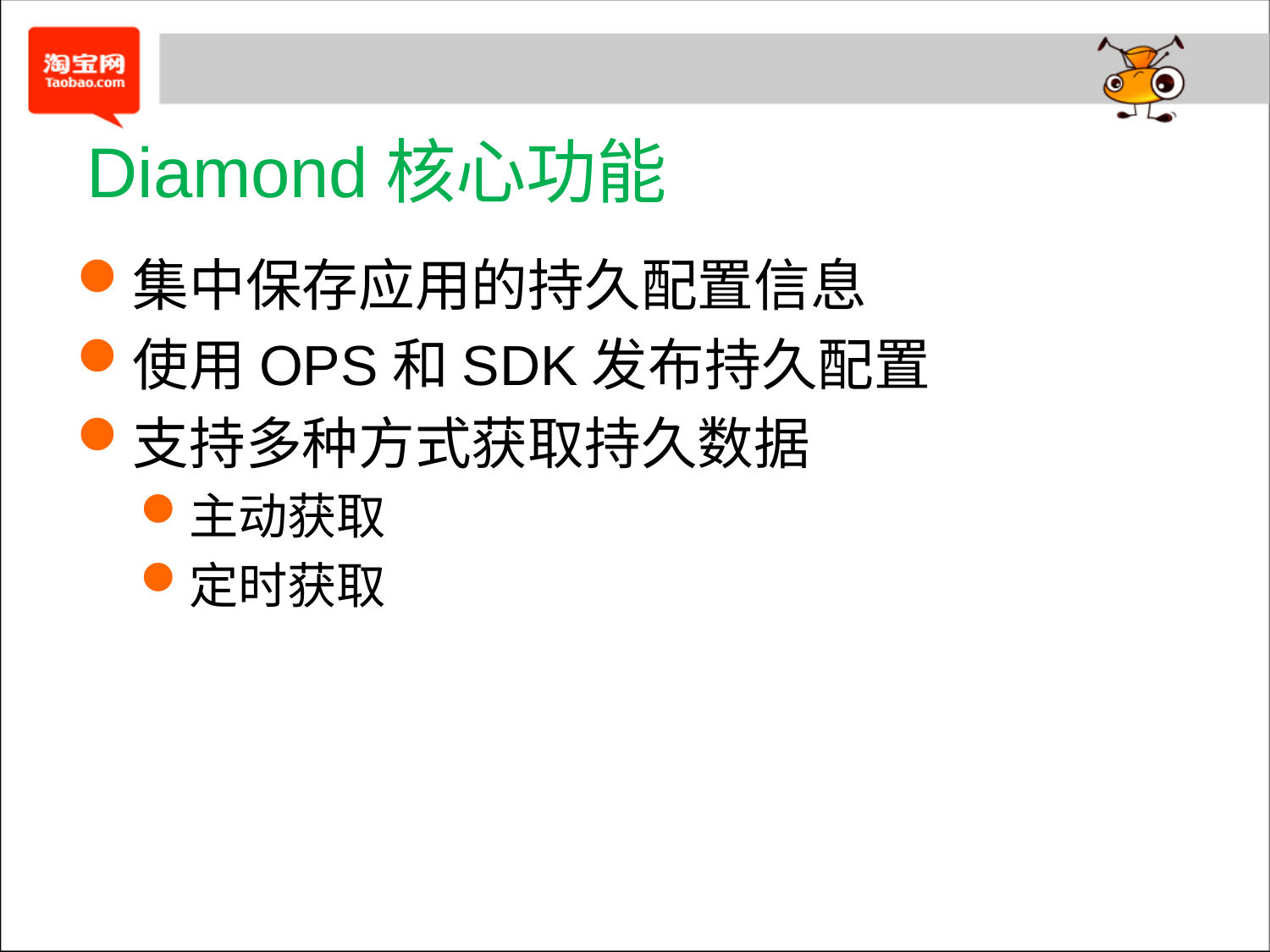

# Diamond核心功能
集中保存应用的持久配置信息
使用OPS和SDK发布持久配置
支持多种方式获取持久数据
主动获取
定时获取